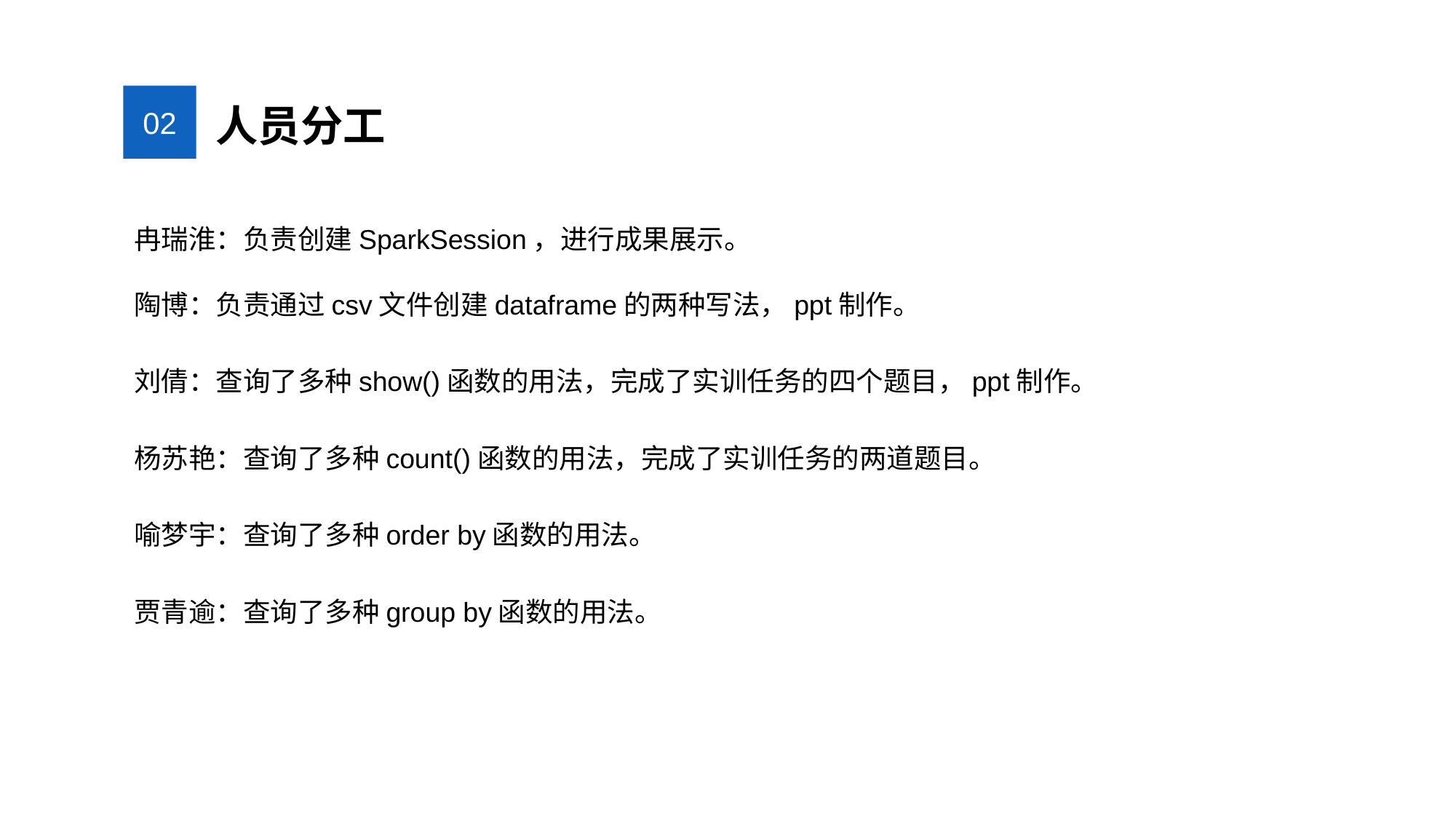

人员分工
02
冉瑞淮：负责创建SparkSession，进行成果展示。
陶博：负责通过csv文件创建dataframe的两种写法，ppt制作。
刘倩：查询了多种show()函数的用法，完成了实训任务的四个题目，ppt制作。
杨苏艳：查询了多种count()函数的用法，完成了实训任务的两道题目。
喻梦宇：查询了多种order by函数的用法。
贾青逾：查询了多种group by函数的用法。